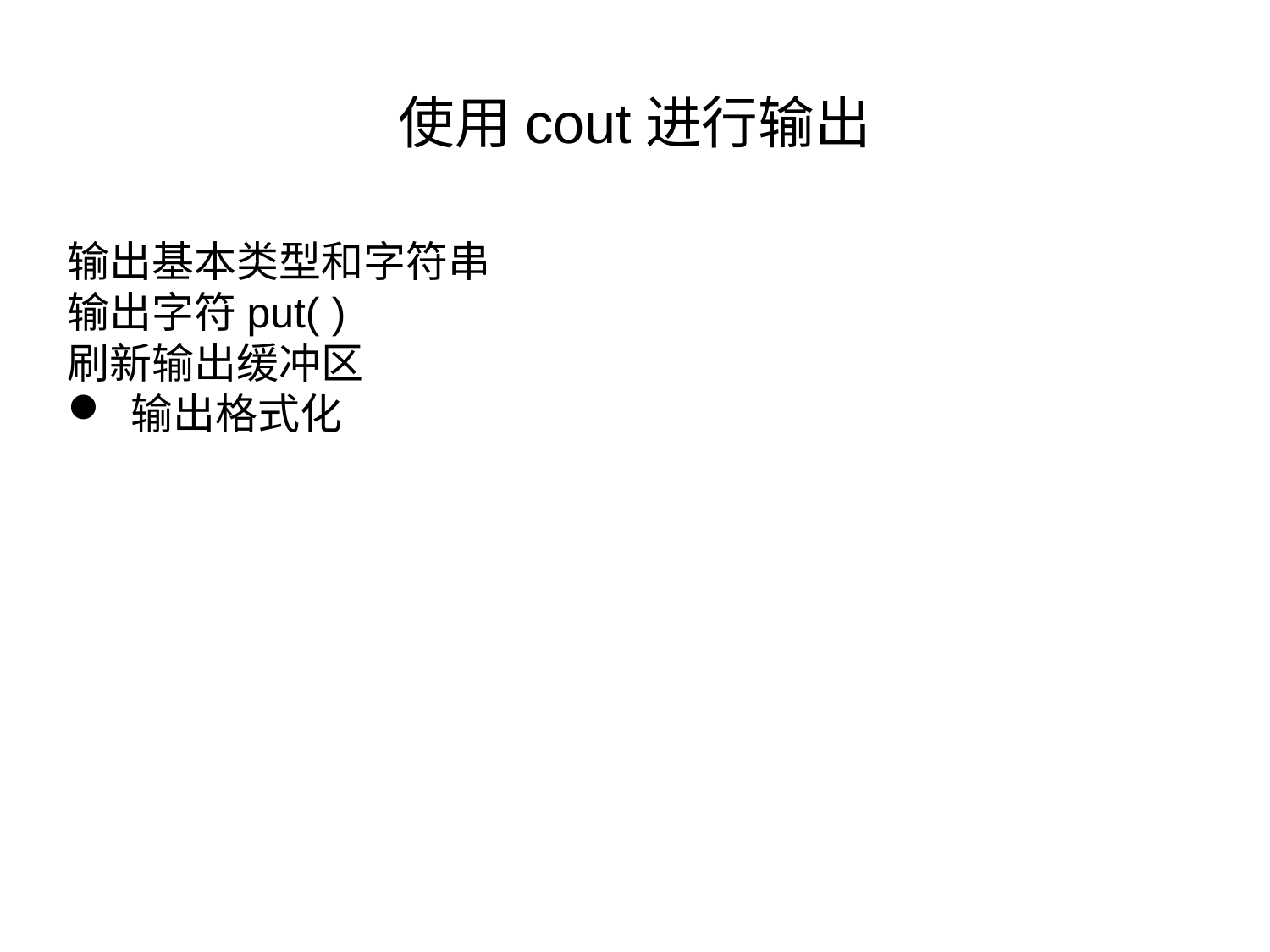

使用cout进行输出
输出基本类型和字符串
输出字符put( )
刷新输出缓冲区
输出格式化